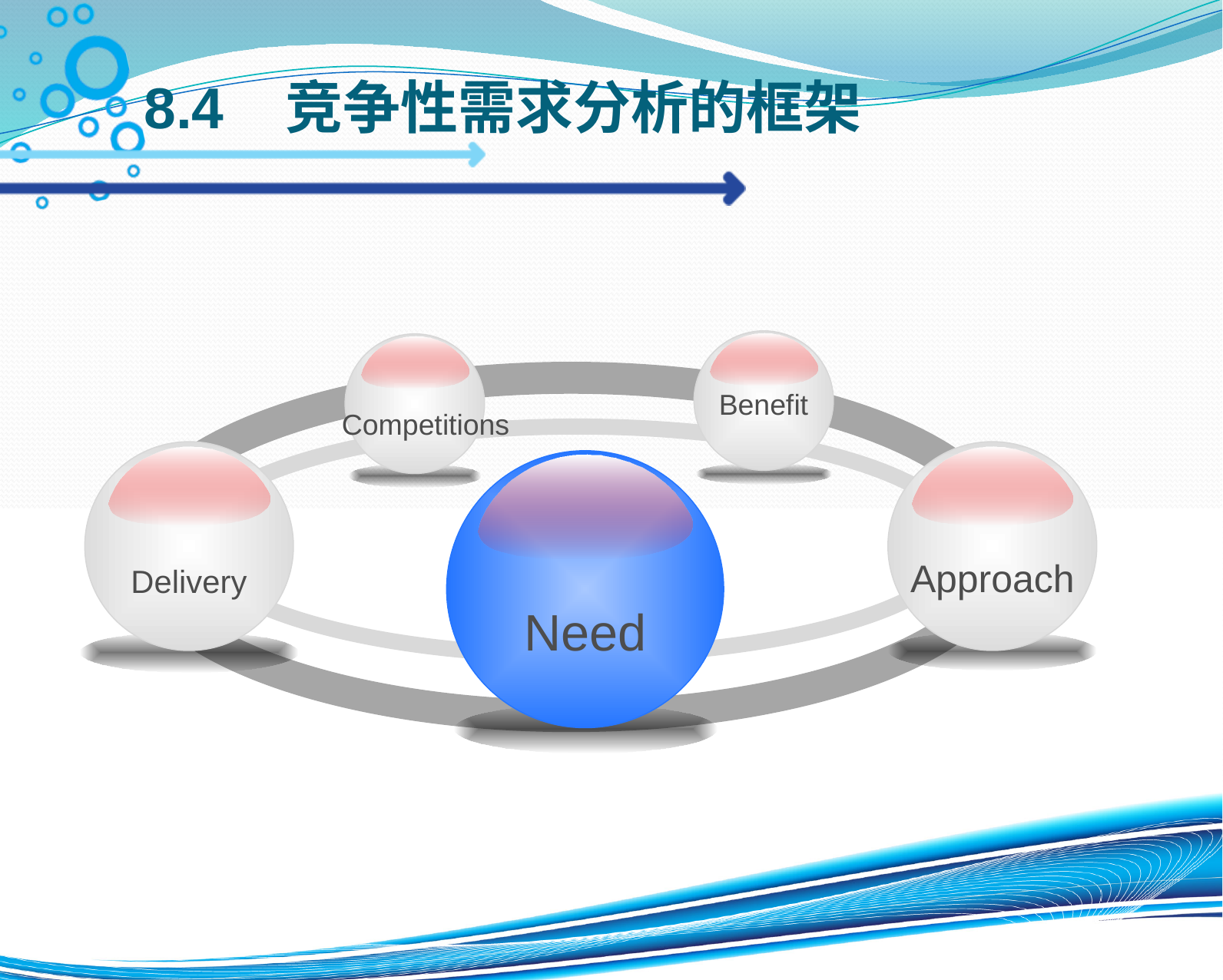

# 8.4   竞争性需求分析的框架

Benefit
Competitions
Approach
Delivery
Need